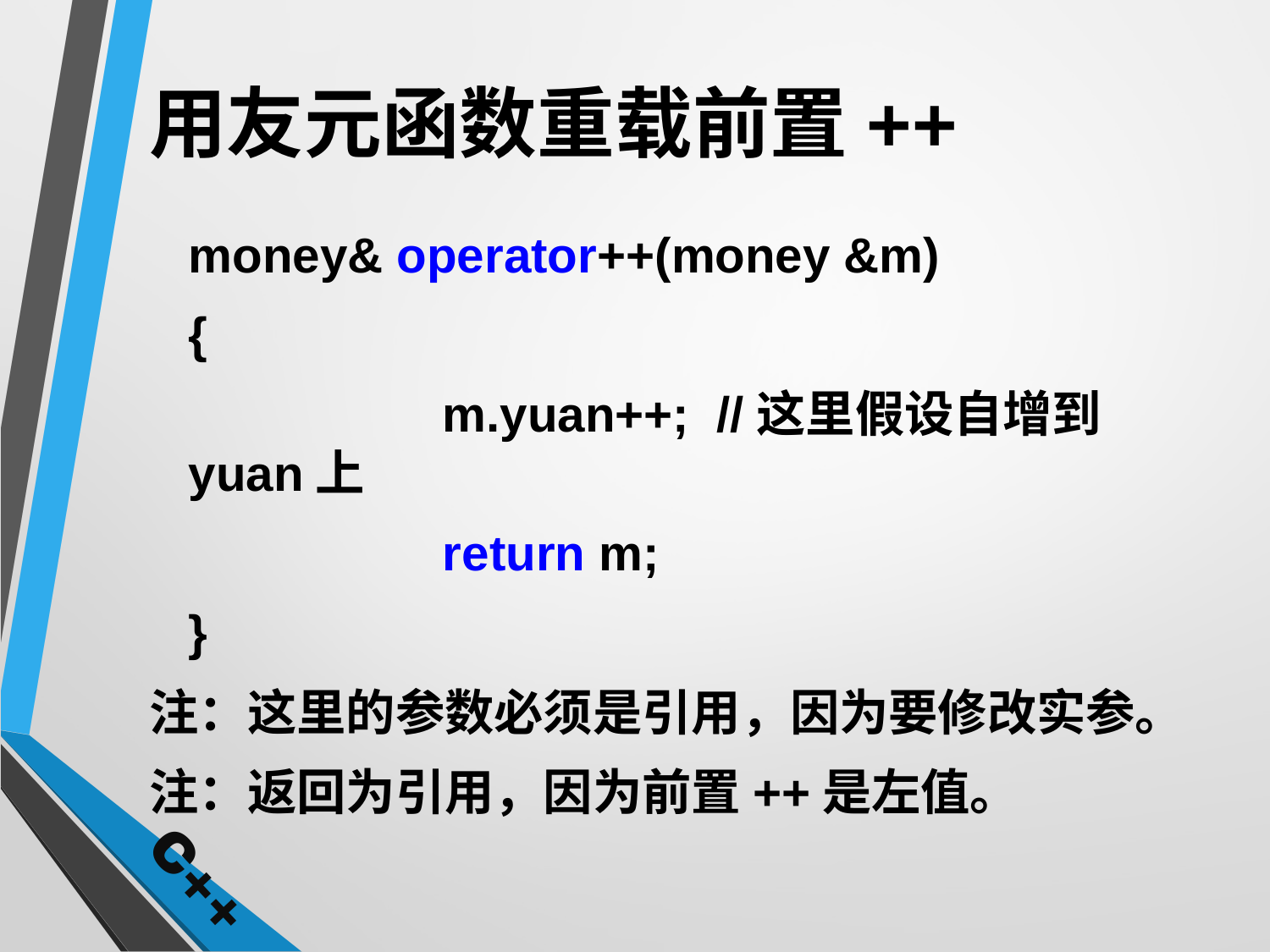

# 用友元函数重载前置++
	money& operator++(money &m)
	{
			m.yuan++;  //这里假设自增到yuan上
			return m;
	}
注：这里的参数必须是引用，因为要修改实参。
注：返回为引用，因为前置++是左值。